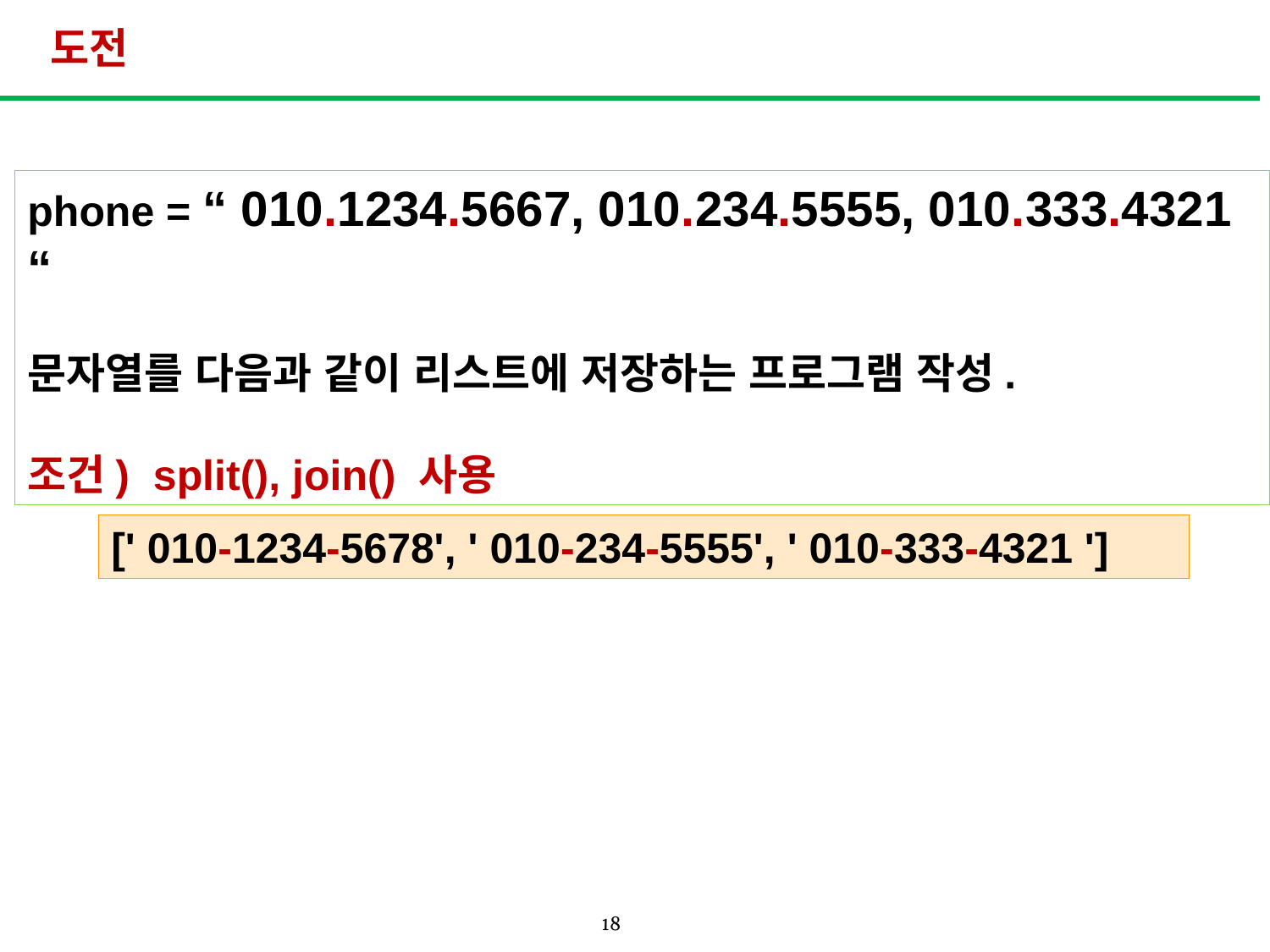

# 도전
phone = “ 010.1234.5667, 010.234.5555, 010.333.4321 “

문자열를 다음과 같이 리스트에 저장하는 프로그램 작성.

조건)  split(), join() 사용
[' 010-1234-5678', ' 010-234-5555', ' 010-333-4321 ']
18